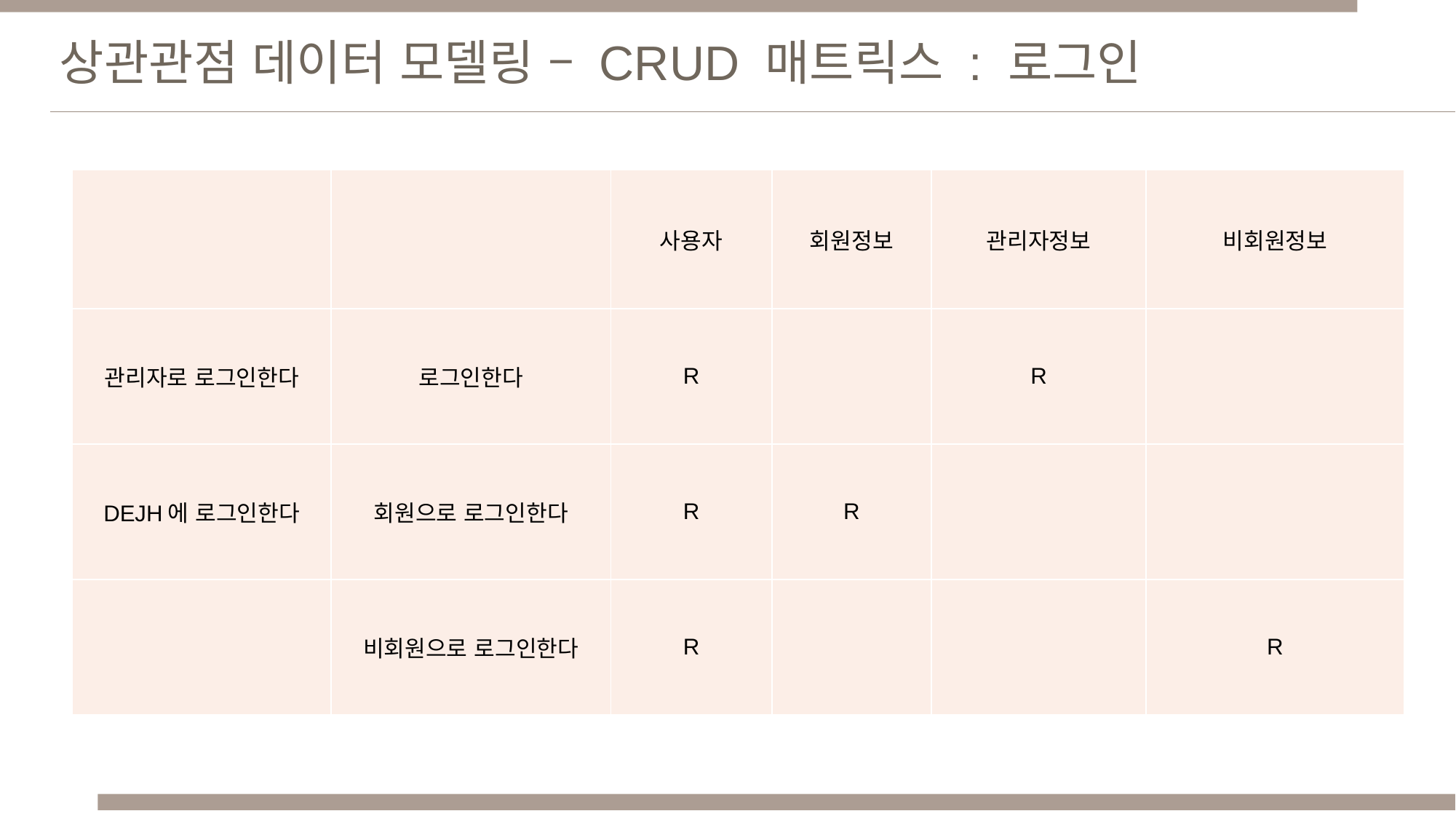

상관관점 데이터 모델링 – CRUD 매트릭스 : 로그인
|  |  | 사용자 | 회원정보 | 관리자정보 | 비회원정보 |
| --- | --- | --- | --- | --- | --- |
| 관리자로 로그인한다 | 로그인한다 | R |  | R |  |
| DEJH에 로그인한다 | 회원으로 로그인한다 | R | R |  |  |
|  | 비회원으로 로그인한다 | R |  |  | R |